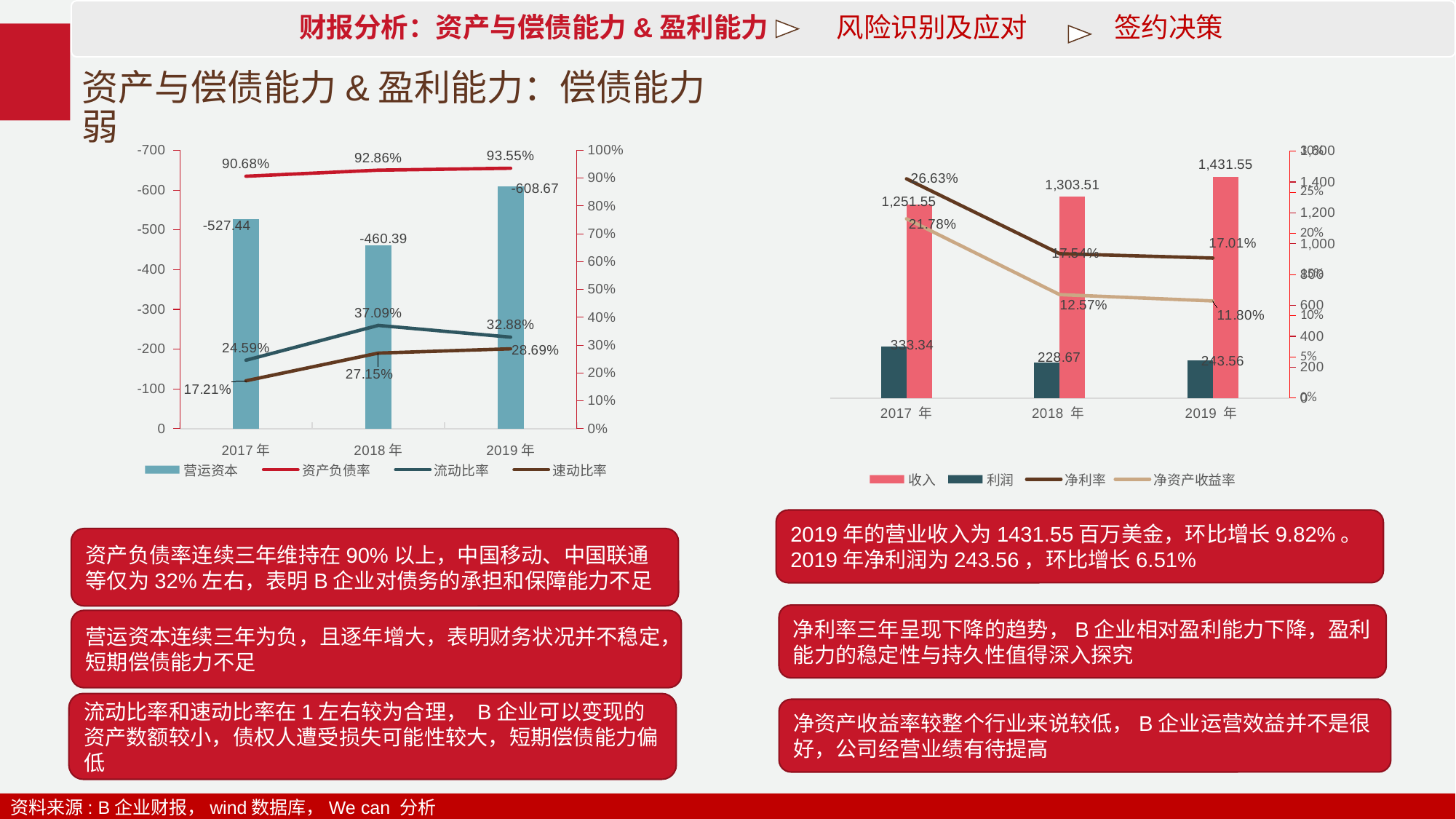

财报分析：资产与偿债能力&盈利能力           风险识别及应对              签约决策

# 资产与偿债能力&盈利能力：偿债能力弱

### Chart

| Category | 收入  | 利润  | 净利率 | 净资产收益率 |
|---|---|---|---|---|
| 2019 年  | 1431.55 | 243.56 | 0.170137263804967 | 0.118045626602432 |
| 2018 年  | 1303.51 | 228.67 | 0.175426348858083 | 0.125673930367399 |
| 2017 年 | 1251.55 | 333.34 | 0.266341736247054 | 0.217845076037303 |

### Chart

| Category | 营运资本 | 资产负债率 | 流动比率 | 速动比率 |
|---|---|---|---|---|
| 2017年 | -527.44 | 0.9068 | 0.2459 | 0.1721 |
| 2018年 | -460.39 | 0.928553763293122 | 0.370897215162198 | 0.27152851794157 |
| 2019年 | -608.67 | 0.9355 | 0.3288 | 0.2869 |
2019年的营业收入为1431.55百万美金，环比增长9.82%。2019年净利润为243.56，环比增长6.51%
资产负债率连续三年维持在90%以上，中国移动、中国联通等仅为32%左右，表明B企业对债务的承担和保障能力不足
净利率三年呈现下降的趋势，B企业相对盈利能力下降，盈利能力的稳定性与持久性值得深入探究
营运资本连续三年为负，且逐年增大，表明财务状况并不稳定，短期偿债能力不足
流动比率和速动比率在1左右较为合理， B企业可以变现的资产数额较小，债权人遭受损失可能性较大，短期偿债能力偏低
净资产收益率较整个行业来说较低，B企业运营效益并不是很好，公司经营业绩有待提高
资料来源: B企业财报，wind数据库，We can 分析